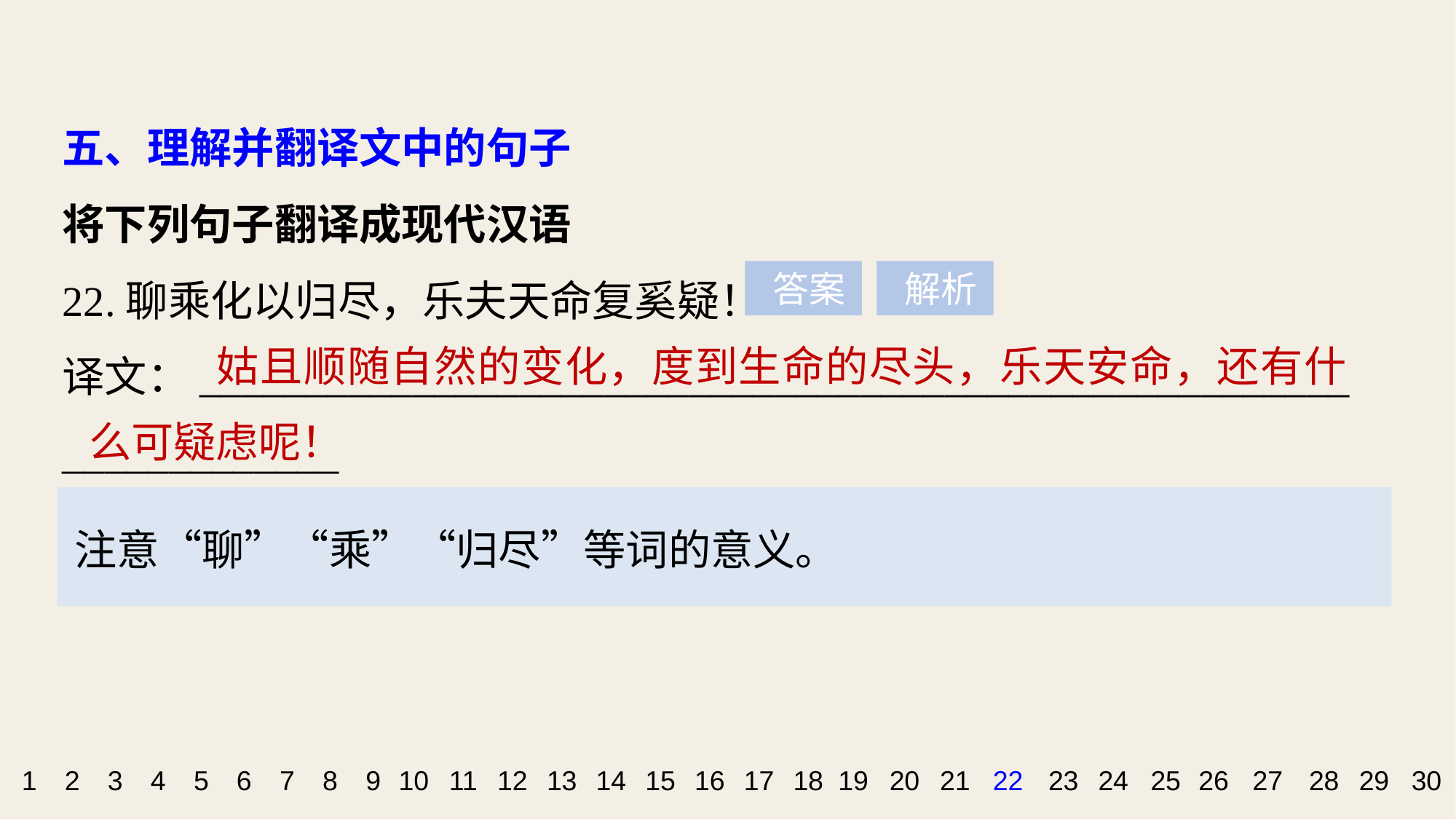

五、理解并翻译文中的句子
将下列句子翻译成现代汉语
22.聊乘化以归尽，乐夫天命复奚疑！
译文：______________________________________________________
_____________
 答案
 解析
           姑且顺随自然的变化，度到生命的尽头，乐天安命，还有什么可疑虑呢！

注意“聊”“乘”“归尽”等词的意义。
1
2
3
4
5
6
7
8
9
10
11
12
13
14
15
16
17
18
19
20
21
22
23
24
25
26
27
28
29
30